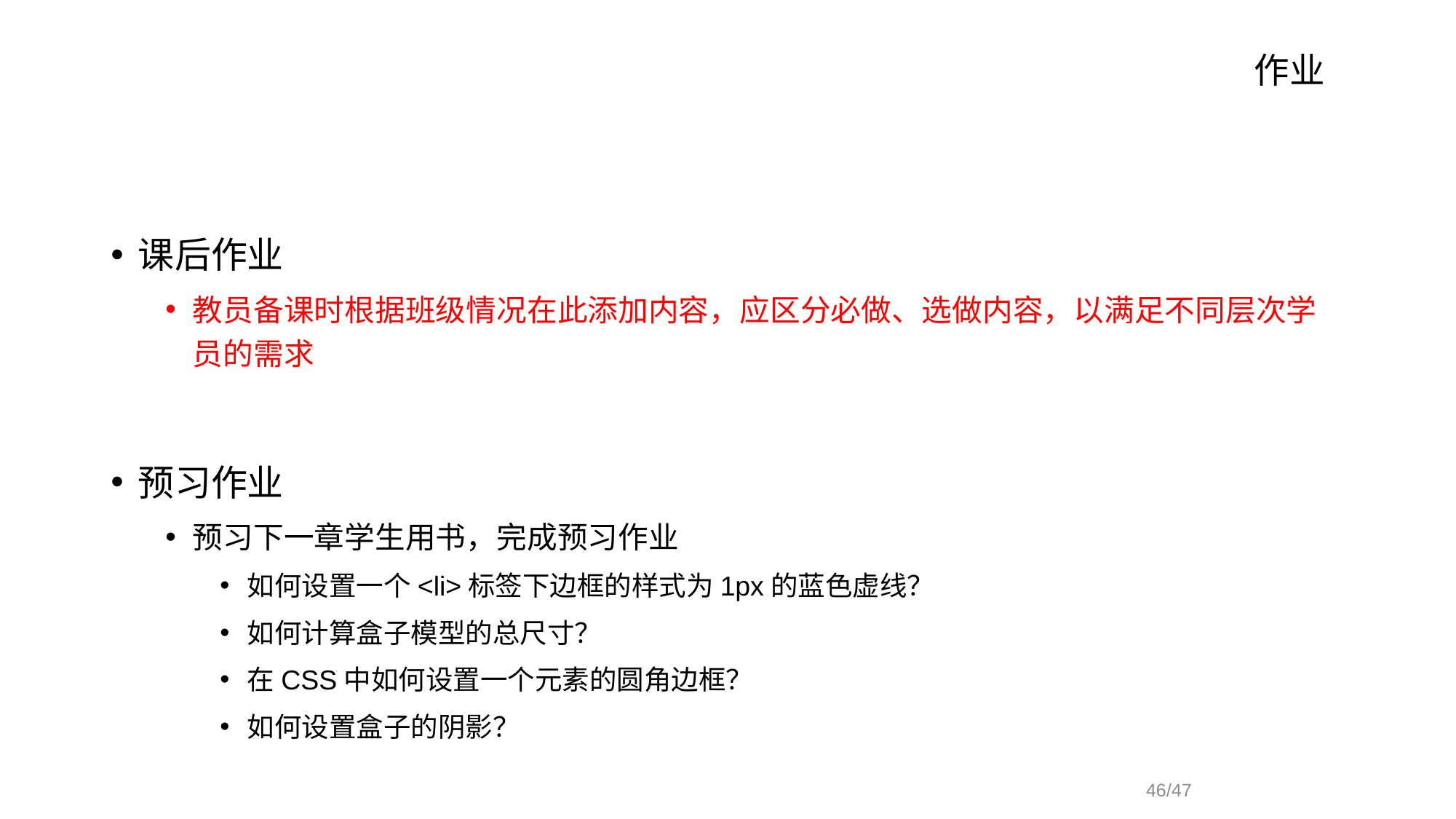

# 作业
课后作业
教员备课时根据班级情况在此添加内容，应区分必做、选做内容，以满足不同层次学员的需求

预习作业
预习下一章学生用书，完成预习作业
如何设置一个<li>标签下边框的样式为1px的蓝色虚线？
如何计算盒子模型的总尺寸？
在CSS中如何设置一个元素的圆角边框？
如何设置盒子的阴影？
46/47